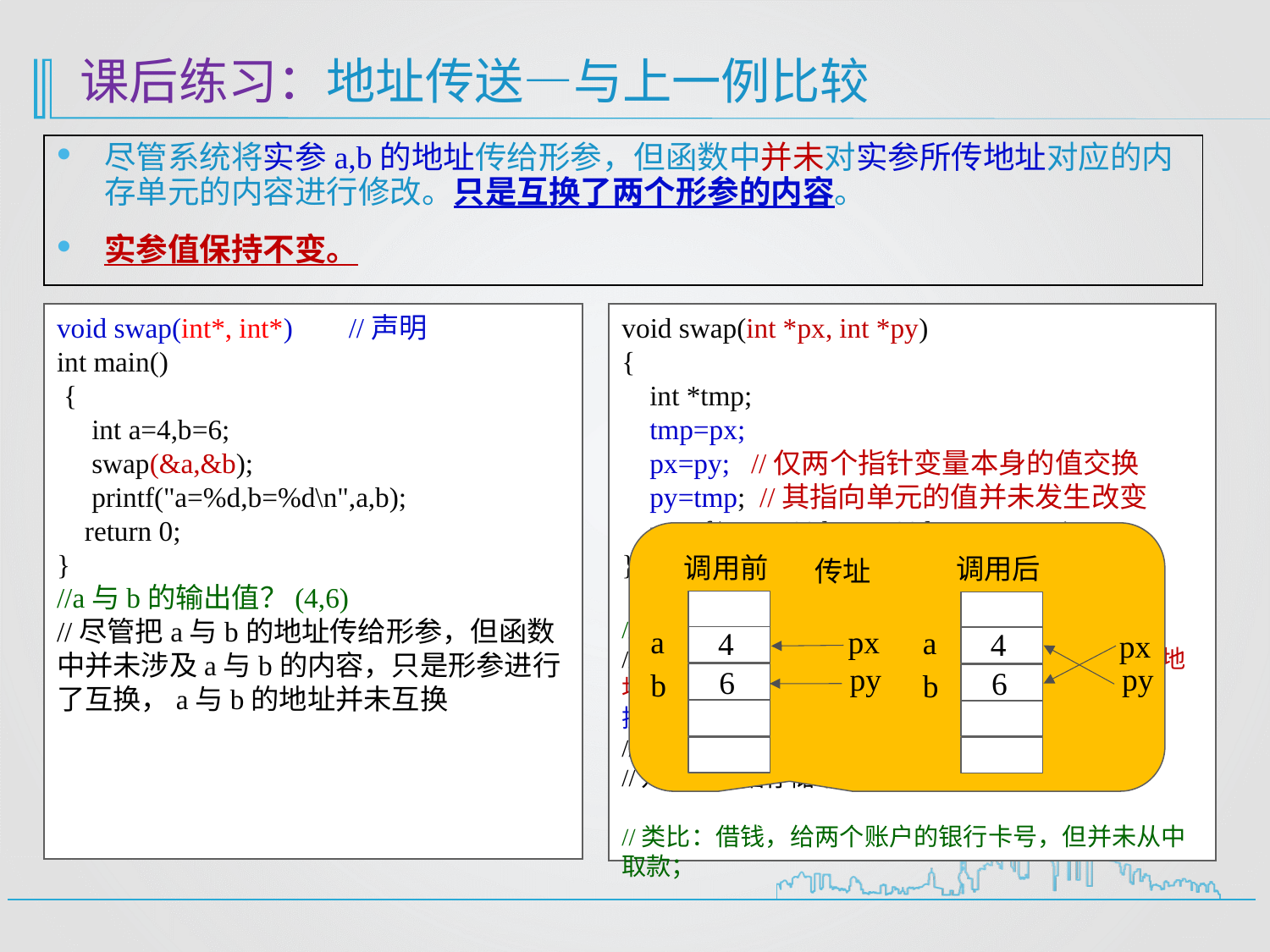

# 课后练习：地址传送—与上一例比较
尽管系统将实参a,b的地址传给形参，但函数中并未对实参所传地址对应的内存单元的内容进行修改。只是互换了两个形参的内容。
实参值保持不变。
void swap(int*, int*)        //声明
int main()
 {
     int a=4,b=6;
     swap(&a,&b);
     printf("a=%d,b=%d\n",a,b);
    return 0;
}
//a与b的输出值？(4,6)
//尽管把a与b的地址传给形参，但函数中并未涉及a与b的内容，只是形参进行了互换，a与b的地址并未互换
void swap(int *px, int *py)
{
    int *tmp;
    tmp=px;
    px=py;   //仅两个指针变量本身的值交换
    py=tmp;  //其指向单元的值并未发生改变
    printf("*px=%d,*py=%d\n",*px,*py);
}

//*px与*py的输出值？ (6,4)
//尽管是传送的地址，但函数中形参并未改变实参地址所指单元的内容，只是将两个形参内容进行了对换；
//函数执行完毕，形参随之消失；
//对实参所指存储单元的内容无影响；

//类比：借钱，给两个账户的银行卡号，但并未从中取款；

调用前
调用后
传址

px
a
a
4
4
px

py
py
6
6
b
b